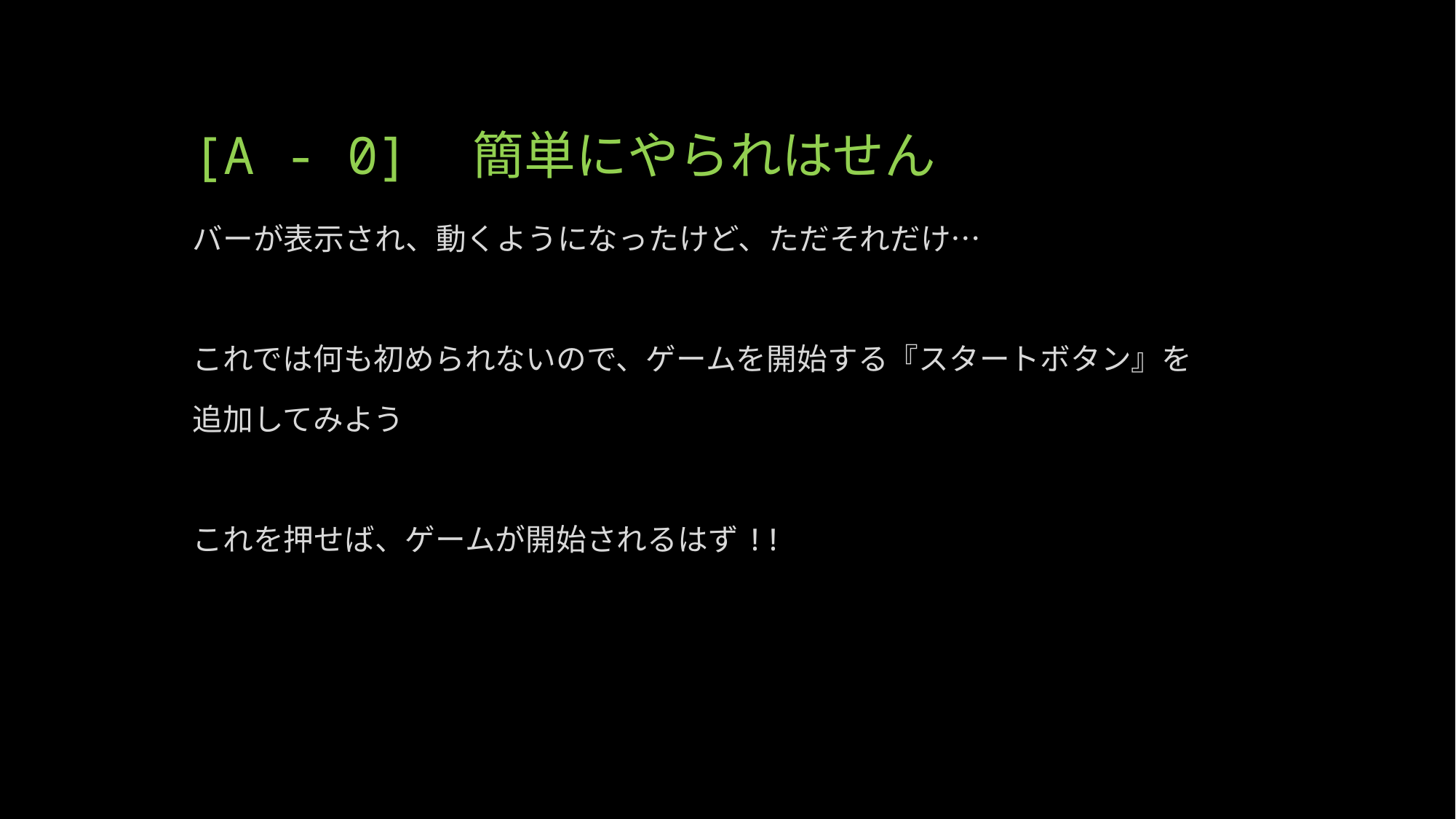

# [A - 0]　簡単にやられはせん
バーが表示され、動くようになったけど、ただそれだけ…

これでは何も初められないので、ゲームを開始する『スタートボタン』を
追加してみよう

これを押せば、ゲームが開始されるはず!!